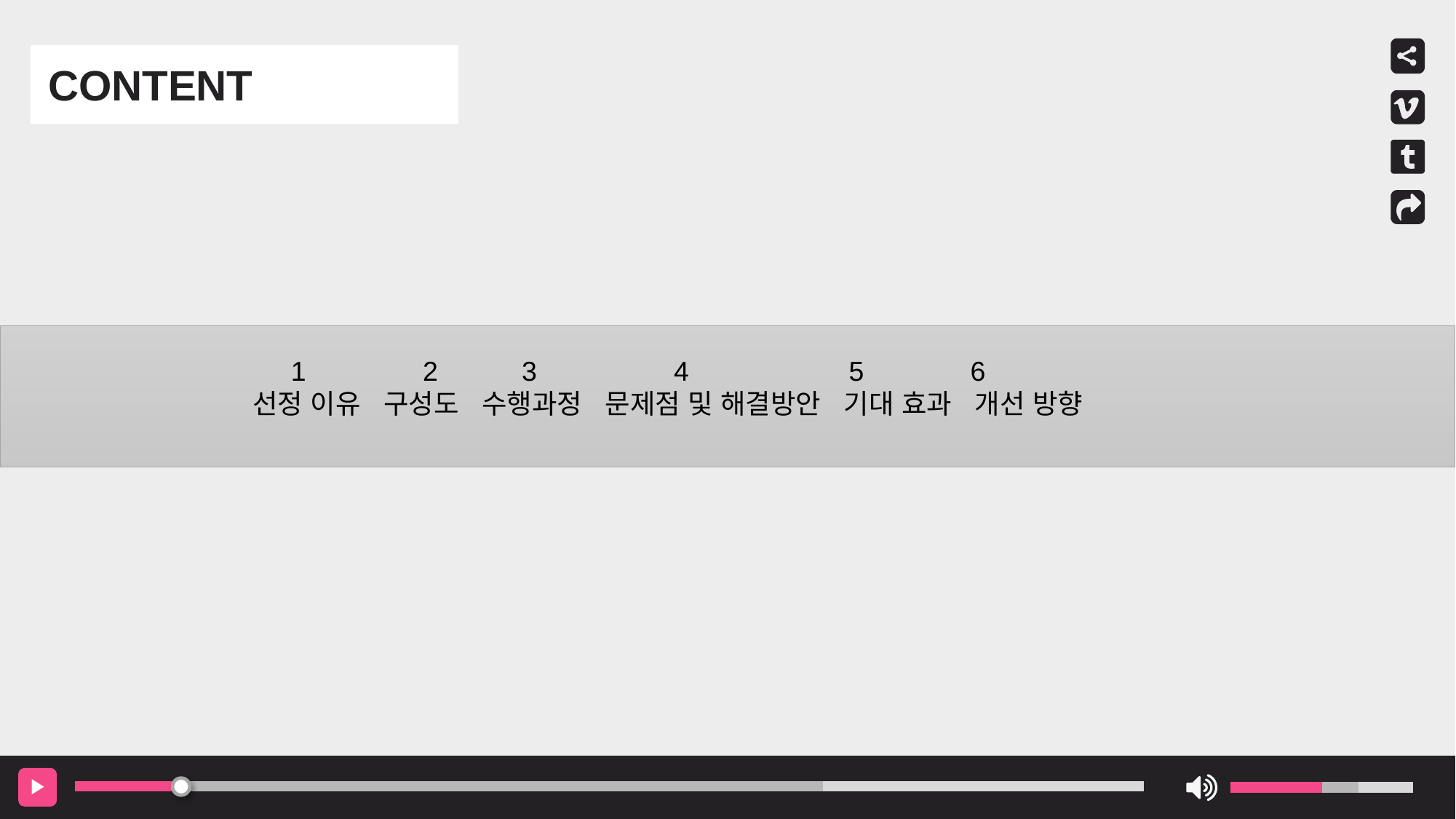

CONTENT

     1	        2           3                  4                     5              6
선정 이유   구성도   수행과정   문제점 및 해결방안   기대 효과   개선 방향

▶

|  |  |  |  |  |  |  |  |  |  |
| --- | --- | --- | --- | --- | --- | --- | --- | --- | --- |
|  |  |  |  |  |  |  |  |  |  |
| --- | --- | --- | --- | --- | --- | --- | --- | --- | --- |